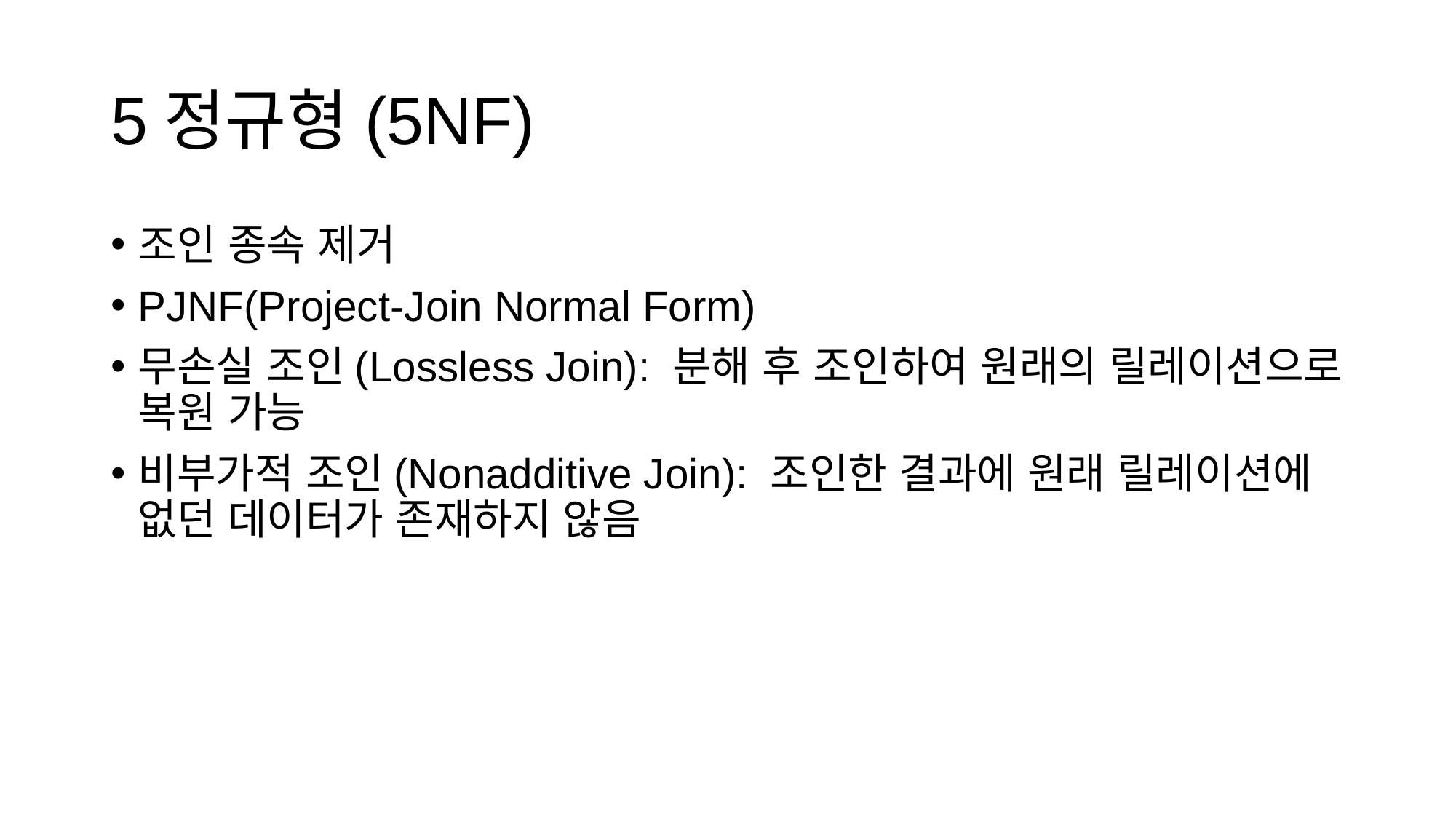

# 5정규형(5NF)
조인 종속 제거
PJNF(Project-Join Normal Form)
무손실 조인(Lossless Join): 분해 후 조인하여 원래의 릴레이션으로 복원 가능
비부가적 조인(Nonadditive Join): 조인한 결과에 원래 릴레이션에 없던 데이터가 존재하지 않음